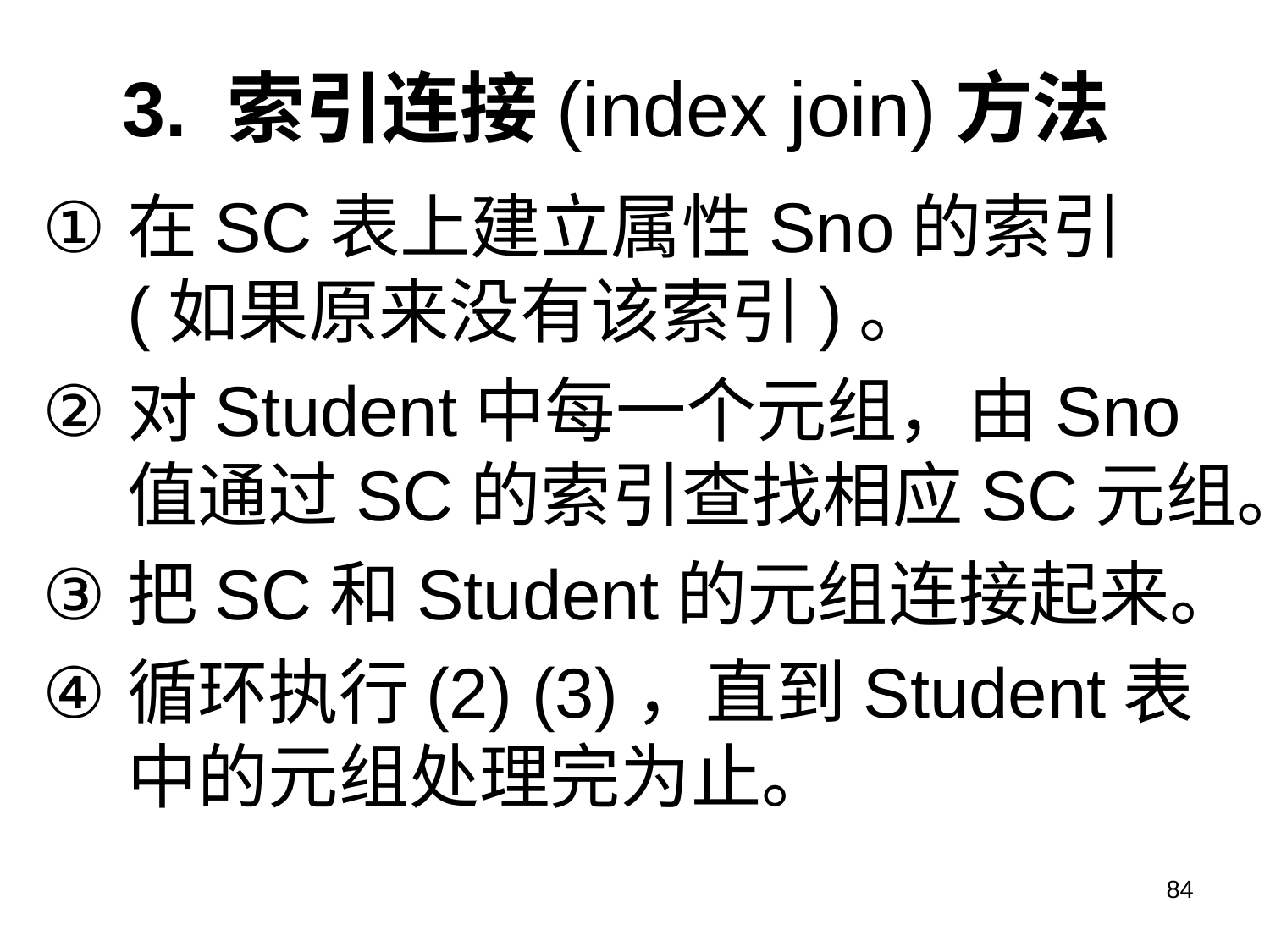

# 3. 索引连接(index join)方法
在SC表上建立属性Sno的索引 (如果原来没有该索引)。
对Student中每一个元组，由Sno值通过SC的索引查找相应SC元组。
把SC和Student的元组连接起来。
循环执行(2) (3)，直到Student表中的元组处理完为止。
84